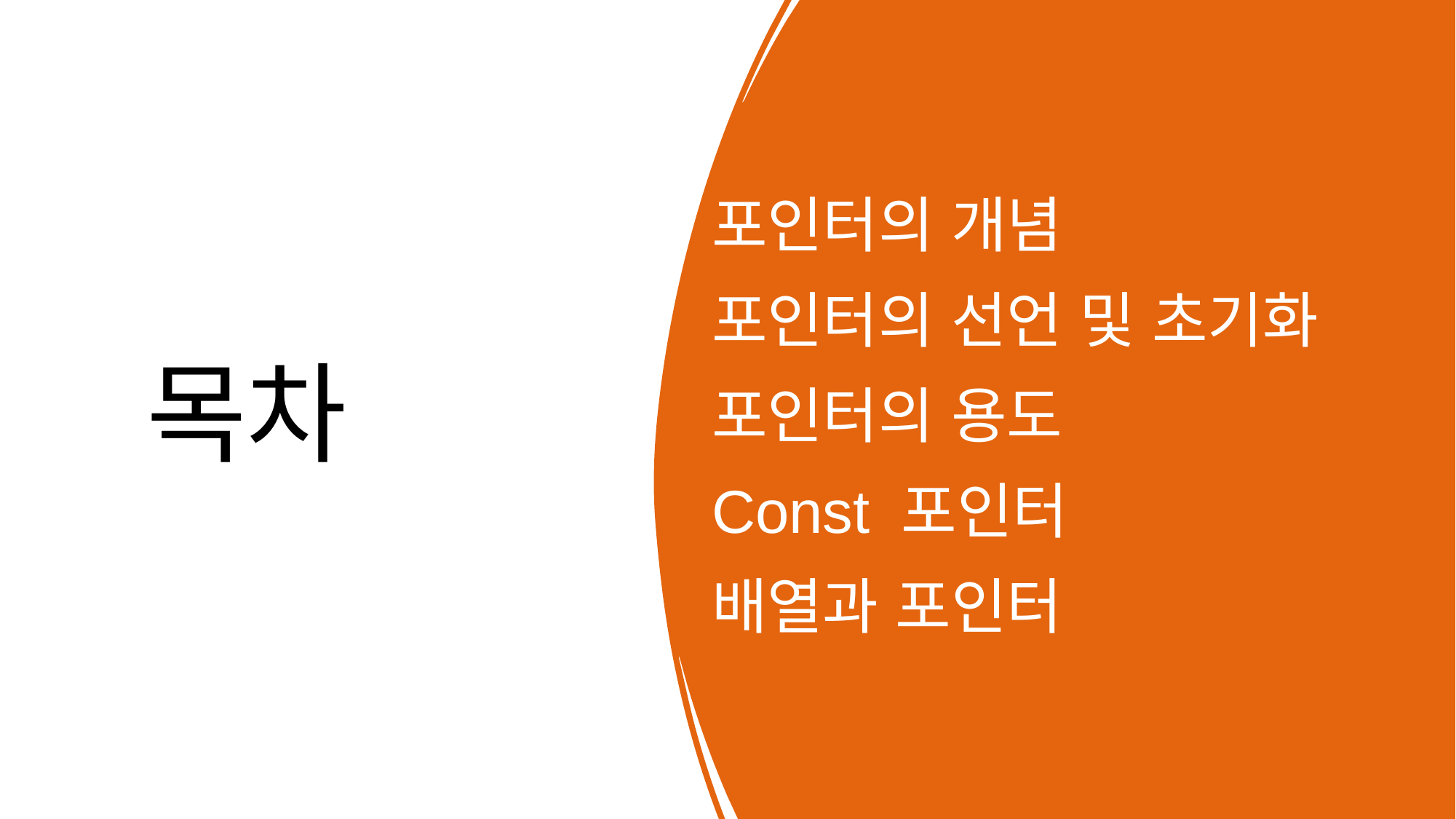

# 목차
포인터의 개념
포인터의 선언 및 초기화
포인터의 용도
Const 포인터
배열과 포인터